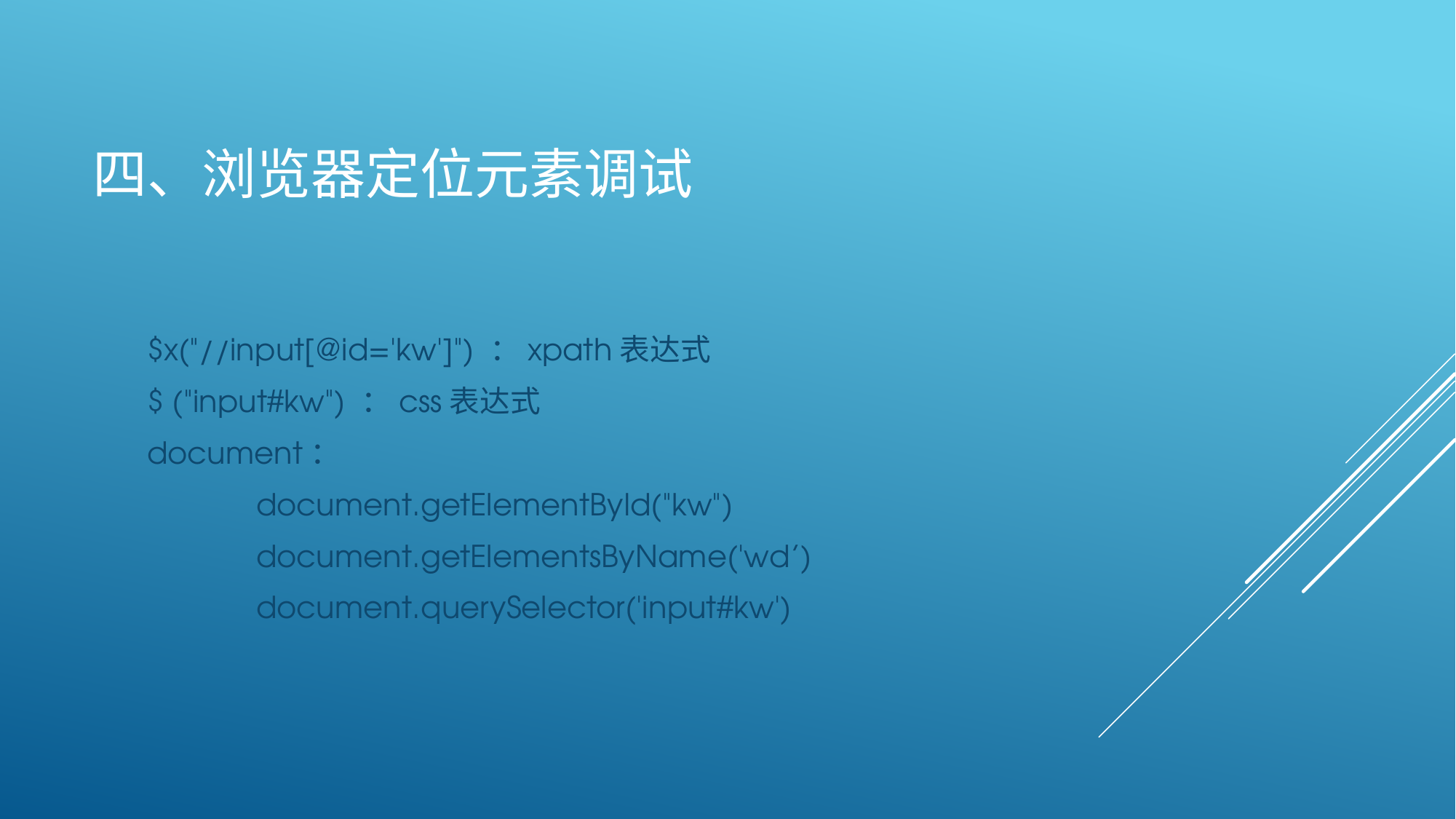

# 四、浏览器定位元素调试
$x("//input[@id='kw']") ：xpath表达式
$ ("input#kw") ：css表达式
document：
	document.getElementById("kw")
	document.getElementsByName('wd’)
	document.querySelector('input#kw')